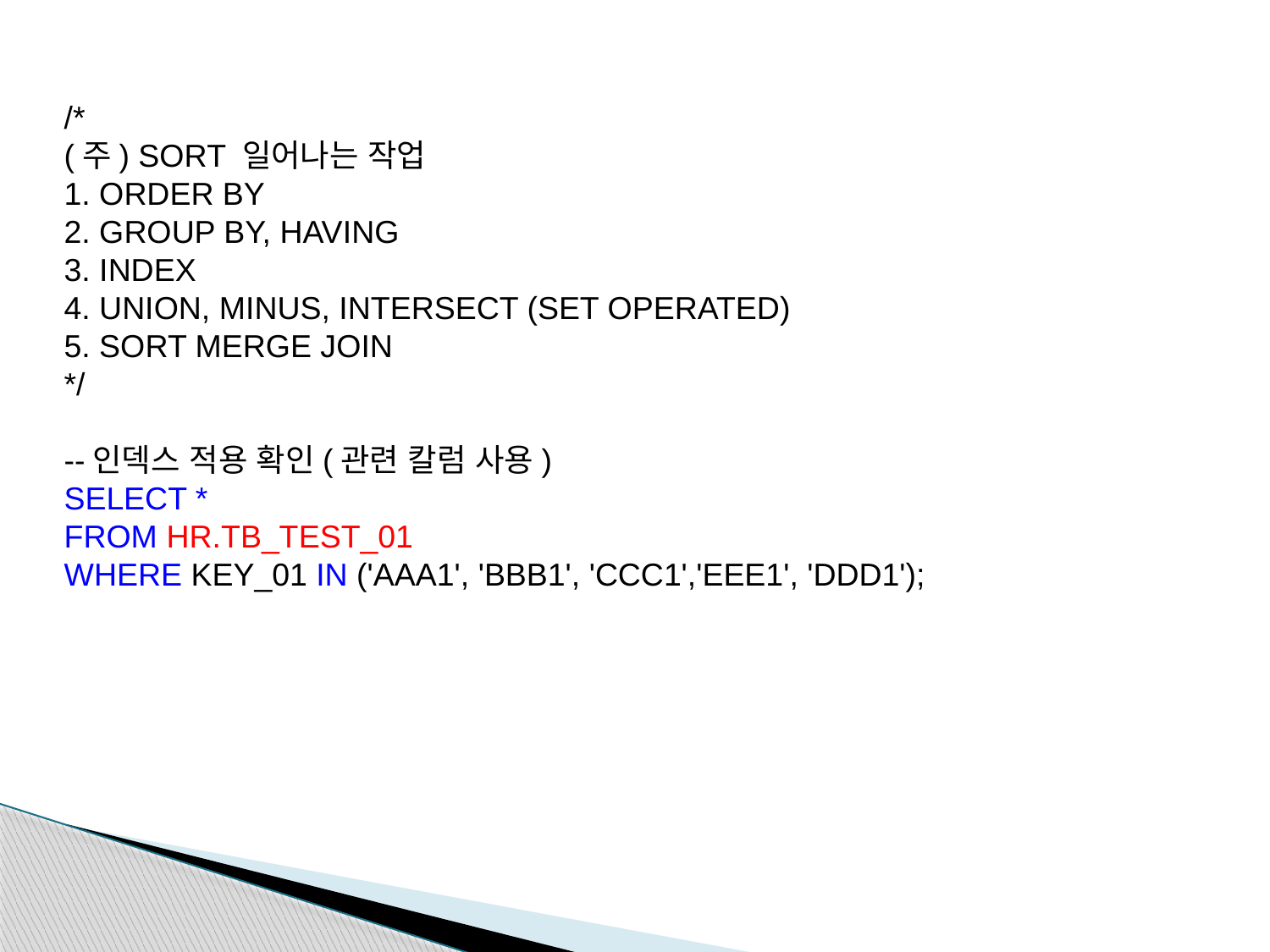

/*
(주) SORT 일어나는 작업
1. ORDER BY
2. GROUP BY, HAVING
3. INDEX
4. UNION, MINUS, INTERSECT (SET OPERATED)
5. SORT MERGE JOIN
*/

--인덱스 적용 확인(관련 칼럼 사용)
SELECT *
FROM HR.TB_TEST_01
WHERE KEY_01 IN ('AAA1', 'BBB1', 'CCC1','EEE1', 'DDD1');